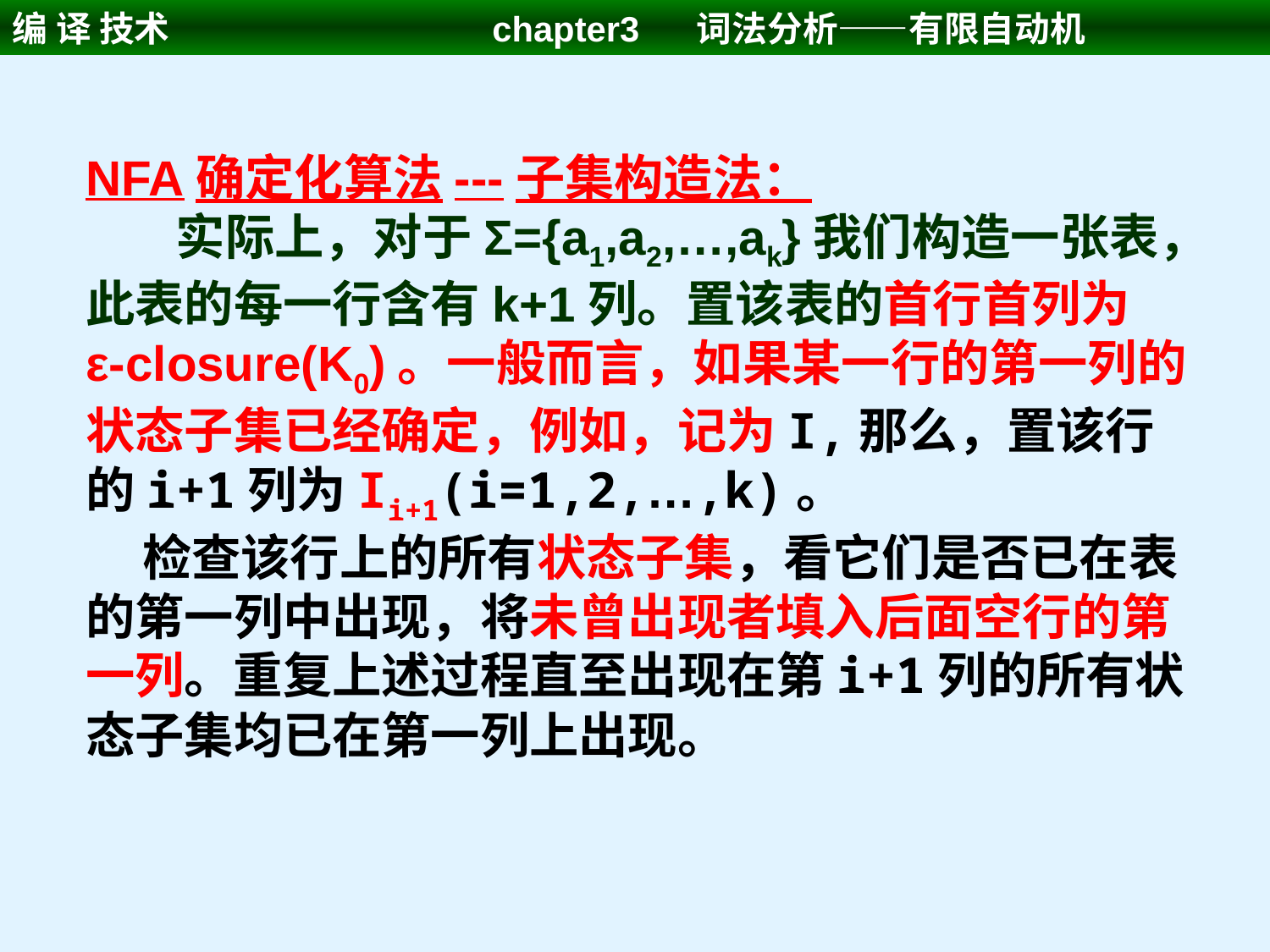

NFA确定化算法---子集构造法：
       实际上，对于Σ={a1,a2,…,ak}我们构造一张表，此表的每一行含有k+1列。置该表的首行首列为
ε-closure(K0)。一般而言，如果某一行的第一列的状态子集已经确定，例如，记为I,那么，置该行的i+1列为Ii+1(i=1,2,…,k)。
    检查该行上的所有状态子集，看它们是否已在表的第一列中出现，将未曾出现者填入后面空行的第一列。重复上述过程直至出现在第i+1列的所有状态子集均已在第一列上出现。